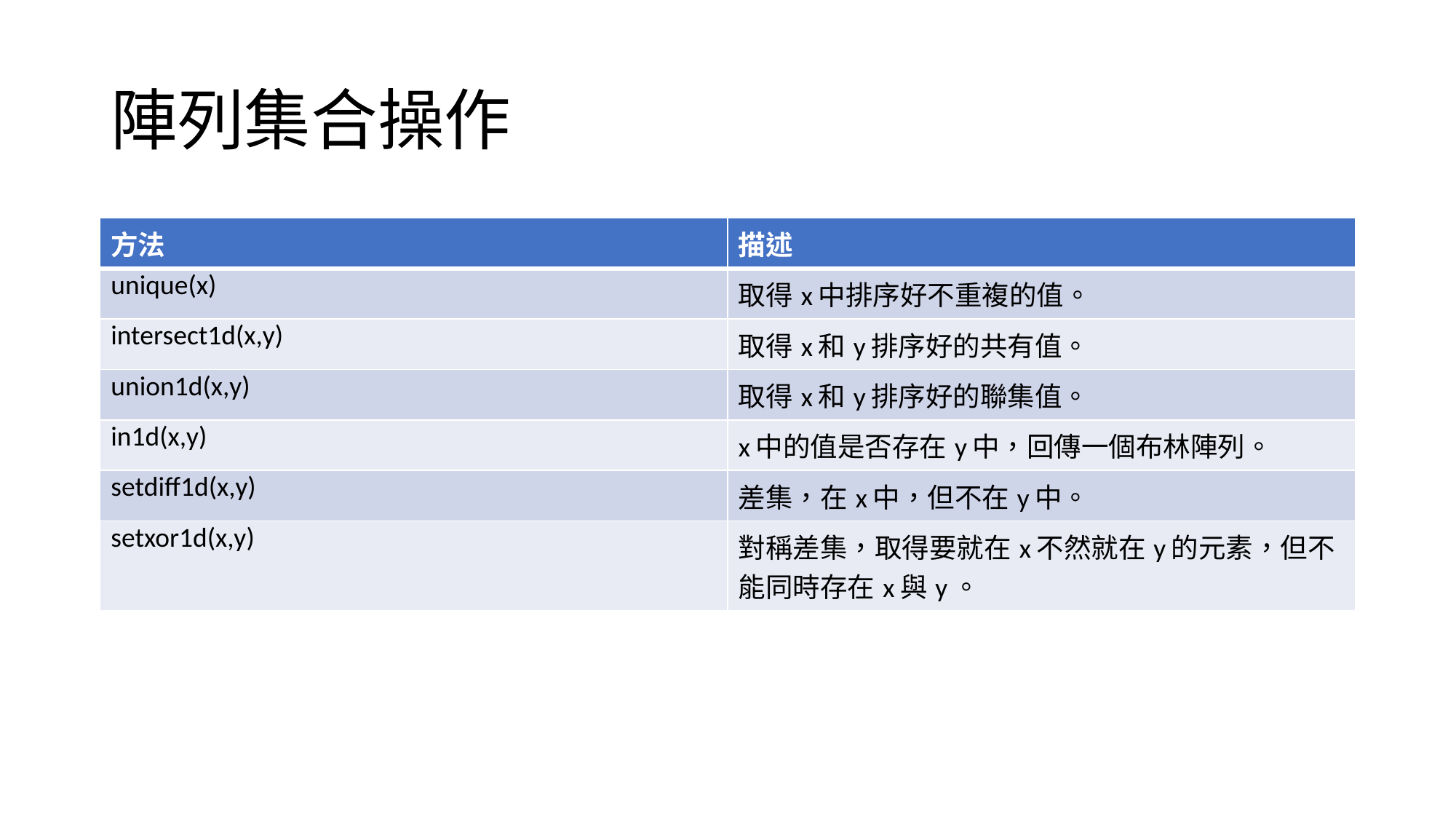

# 陣列集合操作
| 方法 | 描述 |
| --- | --- |
| unique(x) | 取得x中排序好不重複的值。 |
| intersect1d(x,y) | 取得x和y排序好的共有值。 |
| union1d(x,y) | 取得x和y排序好的聯集值。 |
| in1d(x,y) | x中的值是否存在y中，回傳一個布林陣列。 |
| setdiff1d(x,y) | 差集，在x中，但不在y中。 |
| setxor1d(x,y) | 對稱差集，取得要就在x不然就在y的元素，但不能同時存在x與y。 |